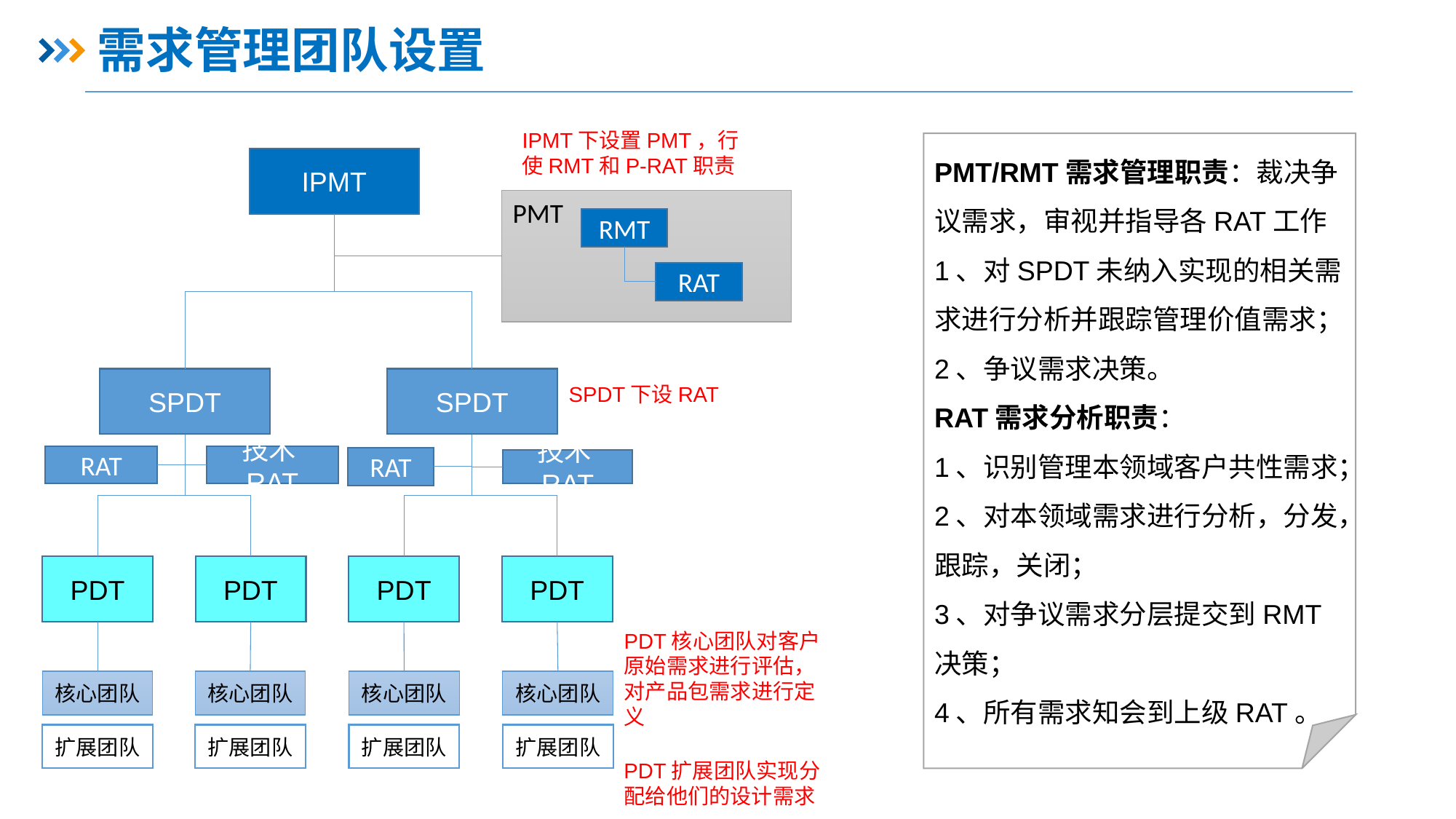

# 需求管理团队设置
IPMT下设置PMT，行使RMT和P-RAT职责
PMT/RMT需求管理职责：裁决争议需求，审视并指导各RAT工作
1、对SPDT未纳入实现的相关需求进行分析并跟踪管理价值需求；
2、争议需求决策。
RAT需求分析职责：
1、识别管理本领域客户共性需求；
2、对本领域需求进行分析，分发，跟踪，关闭；
3、对争议需求分层提交到RMT决策；
4、所有需求知会到上级RAT。
IPMT
PMT
RMT
RAT
SPDT
SPDT
SPDT下设RAT
技术RAT
RAT
RAT
技术RAT
PDT
PDT
PDT
PDT
PDT核心团队对客户原始需求进行评估，对产品包需求进行定义
核心团队
扩展团队
核心团队
扩展团队
核心团队
扩展团队
核心团队
扩展团队
PDT扩展团队实现分配给他们的设计需求